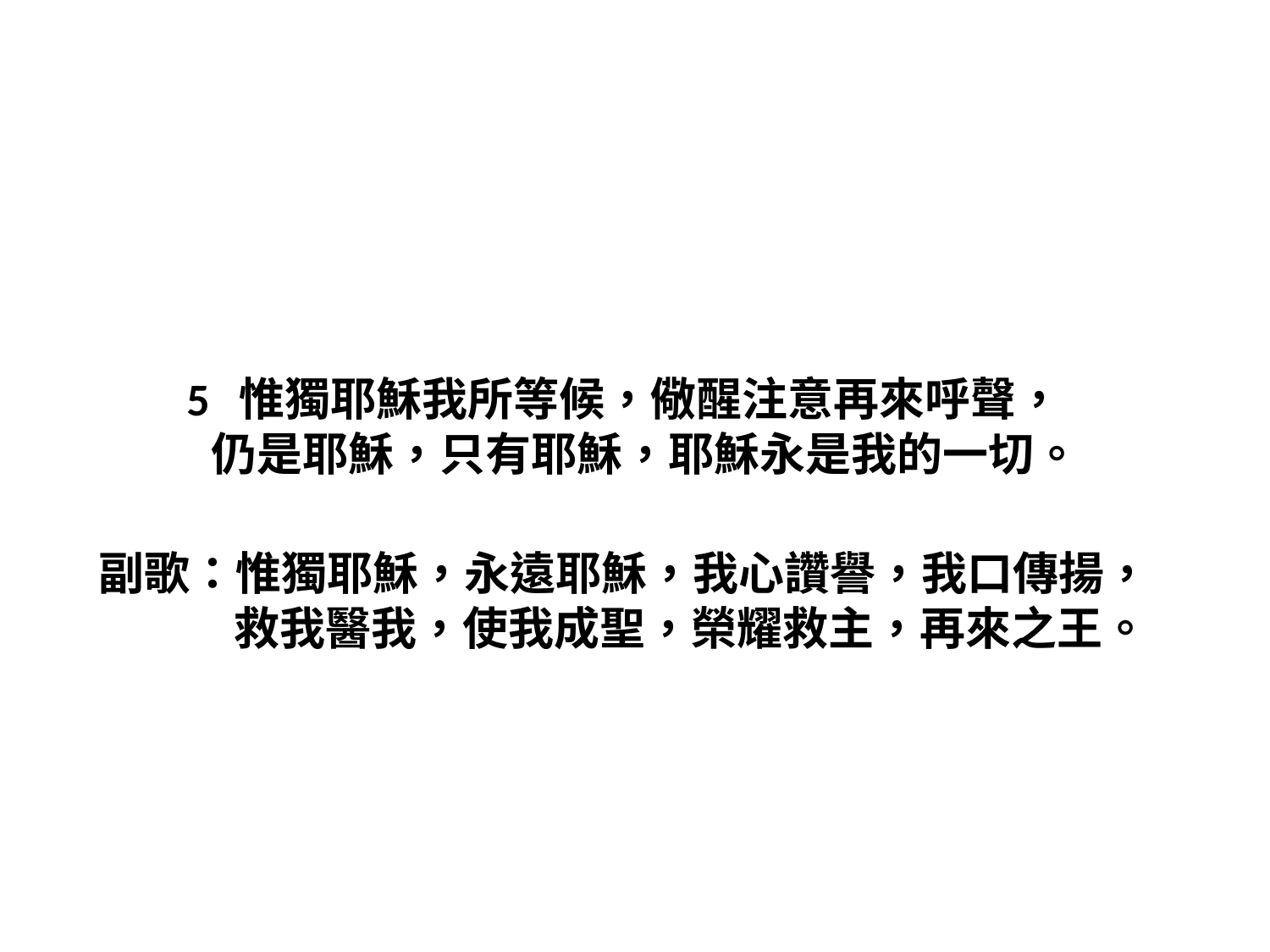

#

5  惟獨耶穌我所等候，儆醒注意再來呼聲，
仍是耶穌，只有耶穌，耶穌永是我的一切。
副歌：惟獨耶穌，永遠耶穌，我心讚譽，我口傳揚，
　　救我醫我，使我成聖，榮耀救主，再來之王。